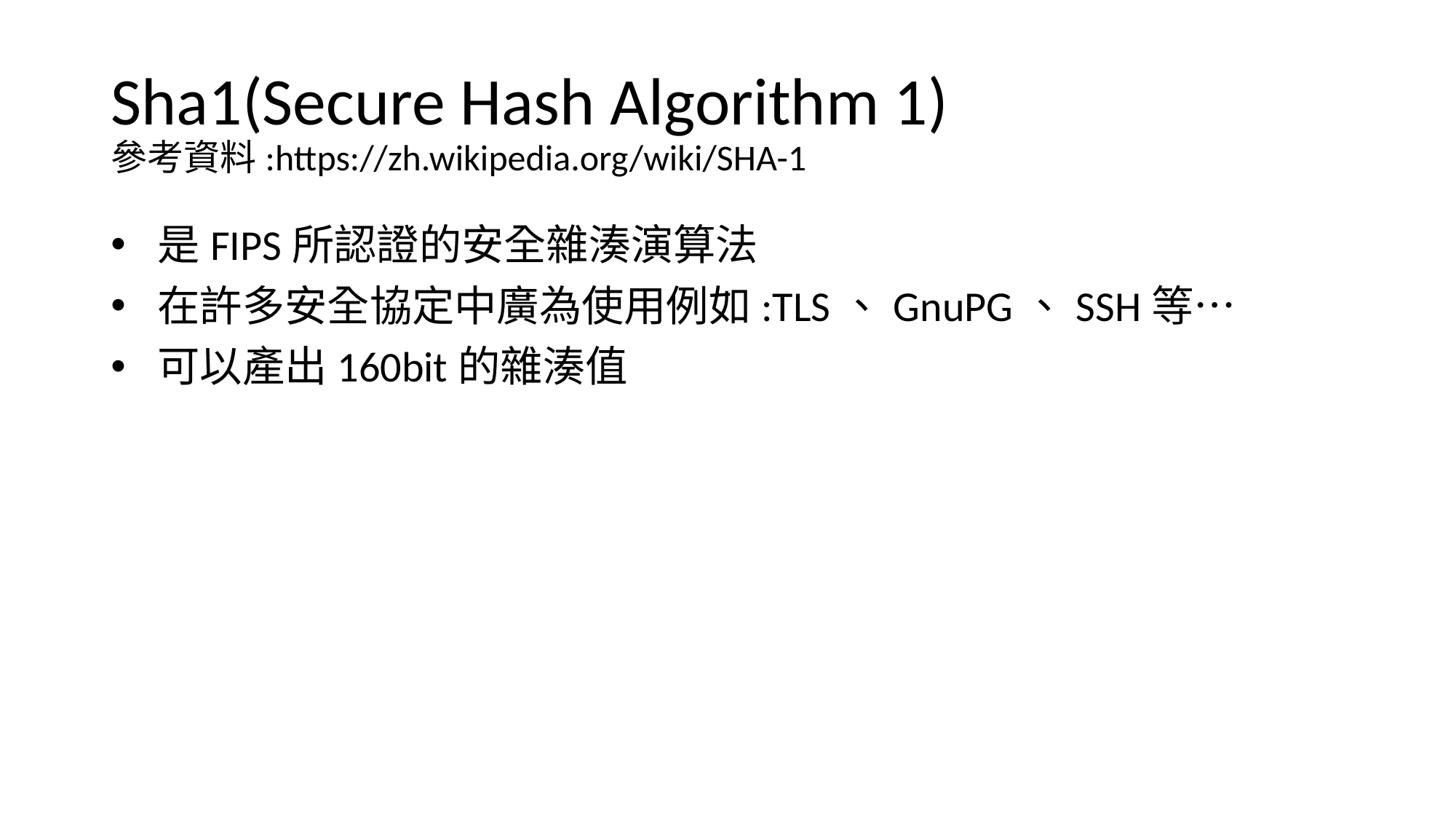

# Sha1(Secure Hash Algorithm 1) 參考資料:https://zh.wikipedia.org/wiki/SHA-1
 是FIPS所認證的安全雜湊演算法
 在許多安全協定中廣為使用例如:TLS、GnuPG、SSH等…
 可以產出160bit的雜湊值